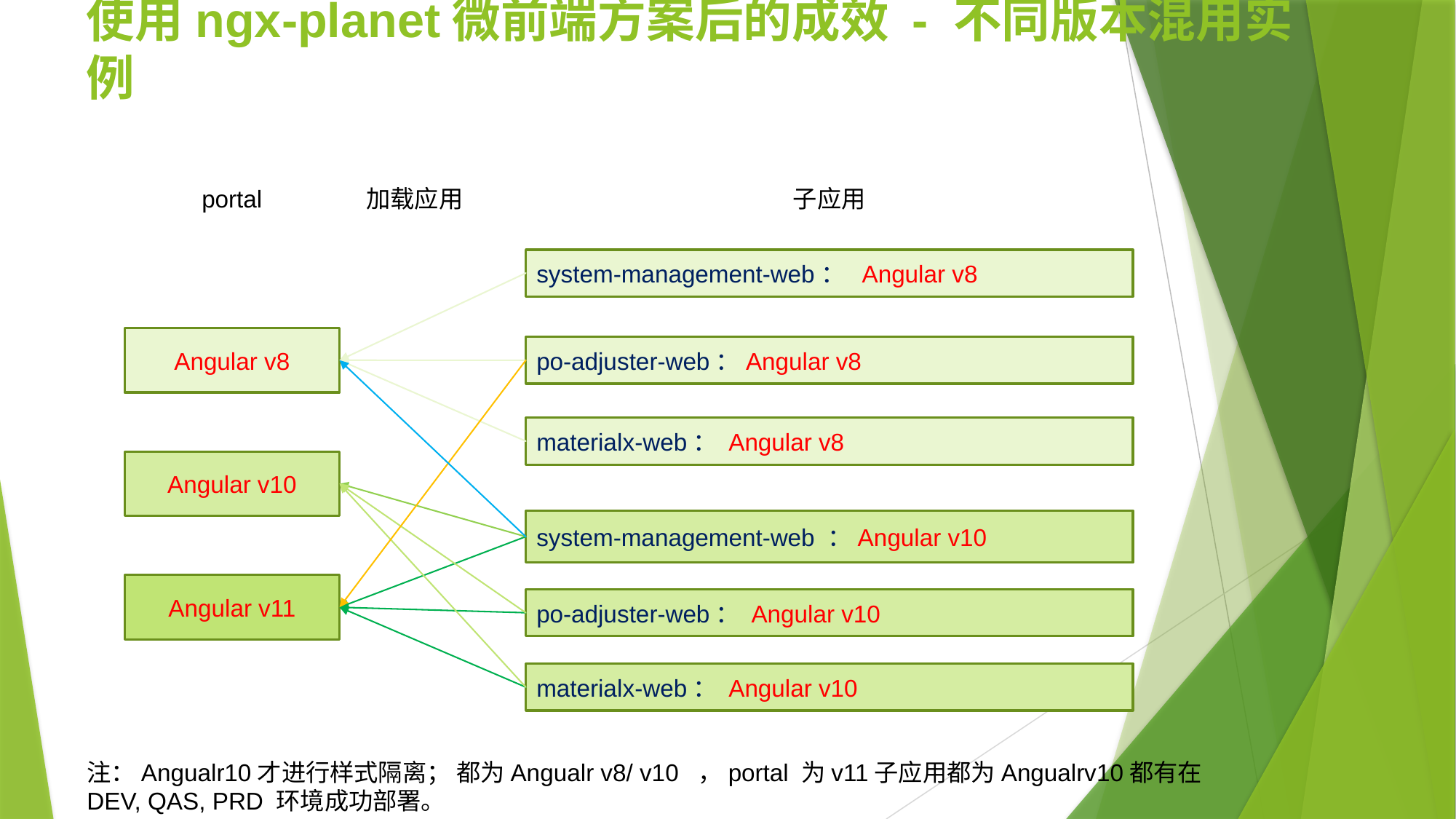

使用ngx-planet微前端方案后的成效 - 不同版本混用实例
子应用
portal
加载应用
system-management-web：  Angular v8
Angular v8
po-adjuster-web：Angular v8
materialx-web： Angular v8
Angular v10
system-management-web ：Angular v10
Angular v11
po-adjuster-web： Angular v10
materialx-web： Angular v10
注：Angualr10才进行样式隔离； 都为Angualr v8/ v10  ，portal 为v11子应用都为Angualrv10都有在DEV, QAS, PRD 环境成功部署。